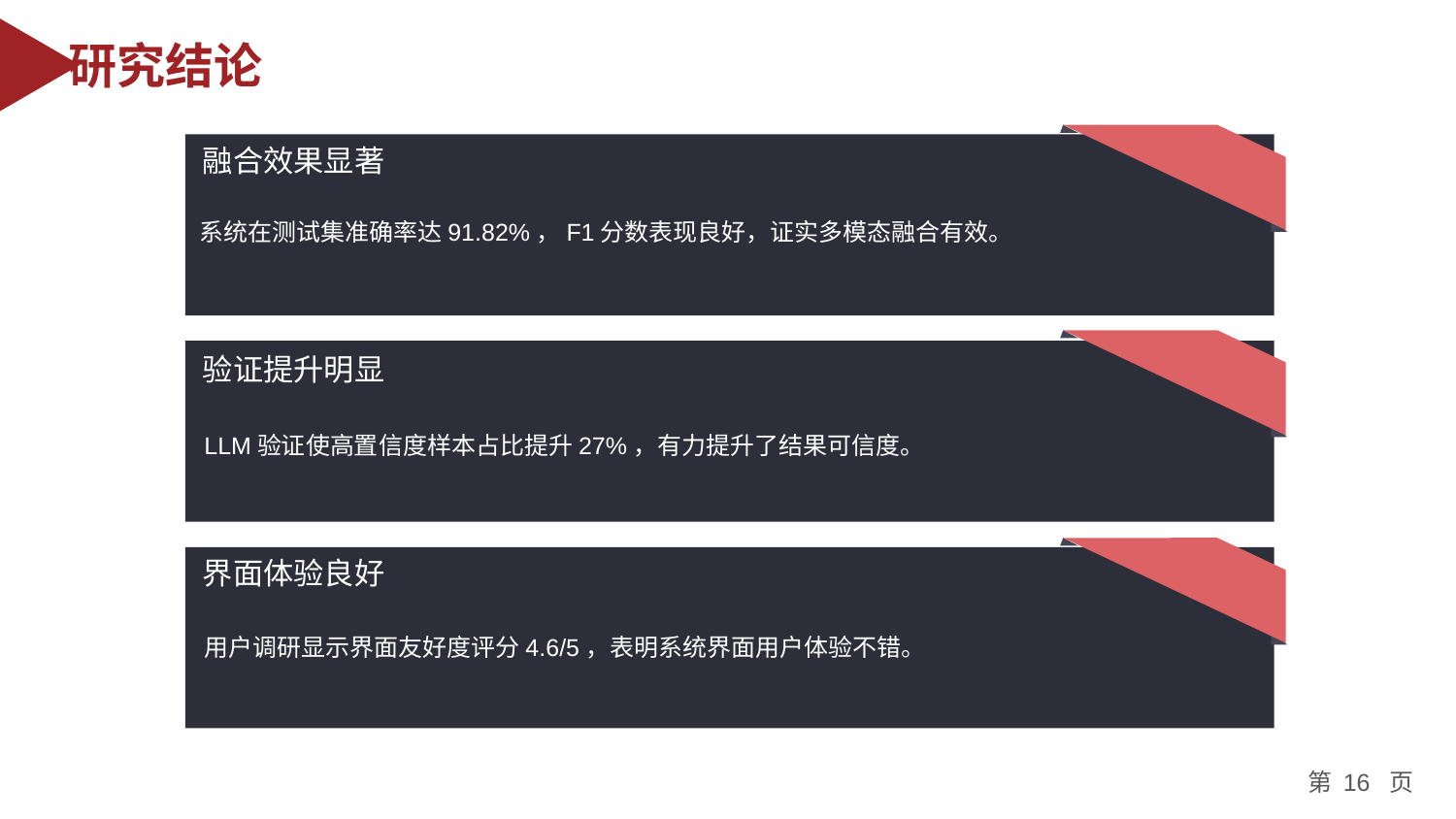

研究结论

融合效果显著
系统在测试集准确率达91.82%，F1分数表现良好，证实多模态融合有效。

验证提升明显
LLM验证使高置信度样本占比提升27%，有力提升了结果可信度。

界面体验良好
用户调研显示界面友好度评分4.6/5，表明系统界面用户体验不错。